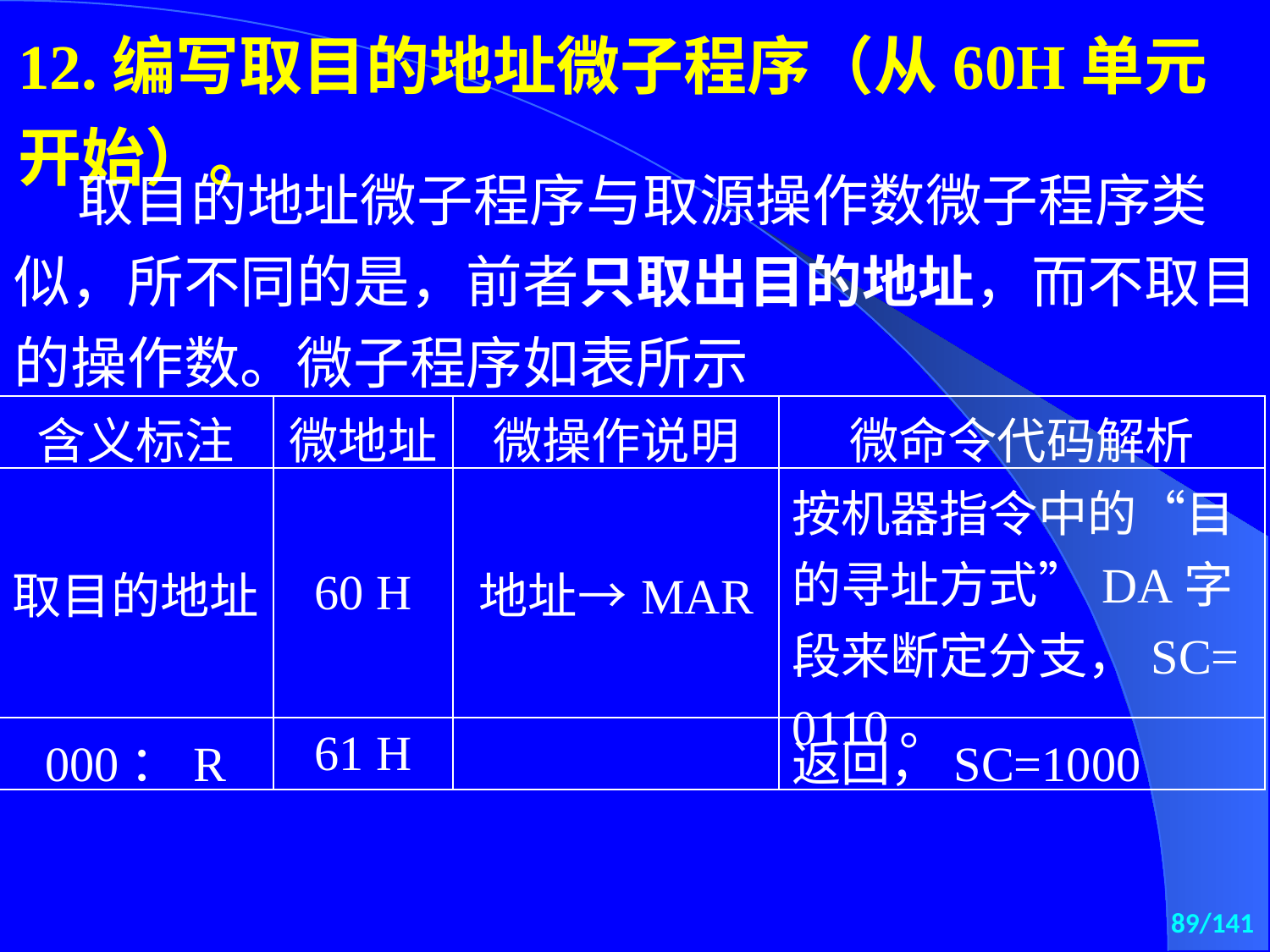

12.编写取目的地址微子程序（从60H单元开始）。
取目的地址微子程序与取源操作数微子程序类似，所不同的是，前者只取出目的地址，而不取目的操作数。微子程序如表所示
| 含义标注 | 微地址 | 微操作说明 | 微命令代码解析 |
| --- | --- | --- | --- |
| 取目的地址 | 60 H | 地址→MAR | 按机器指令中的“目的寻址方式”DA字段来断定分支，SC= 0110。 |
| 000：R | 61 H |  | 返回，SC=1000 |
89/141